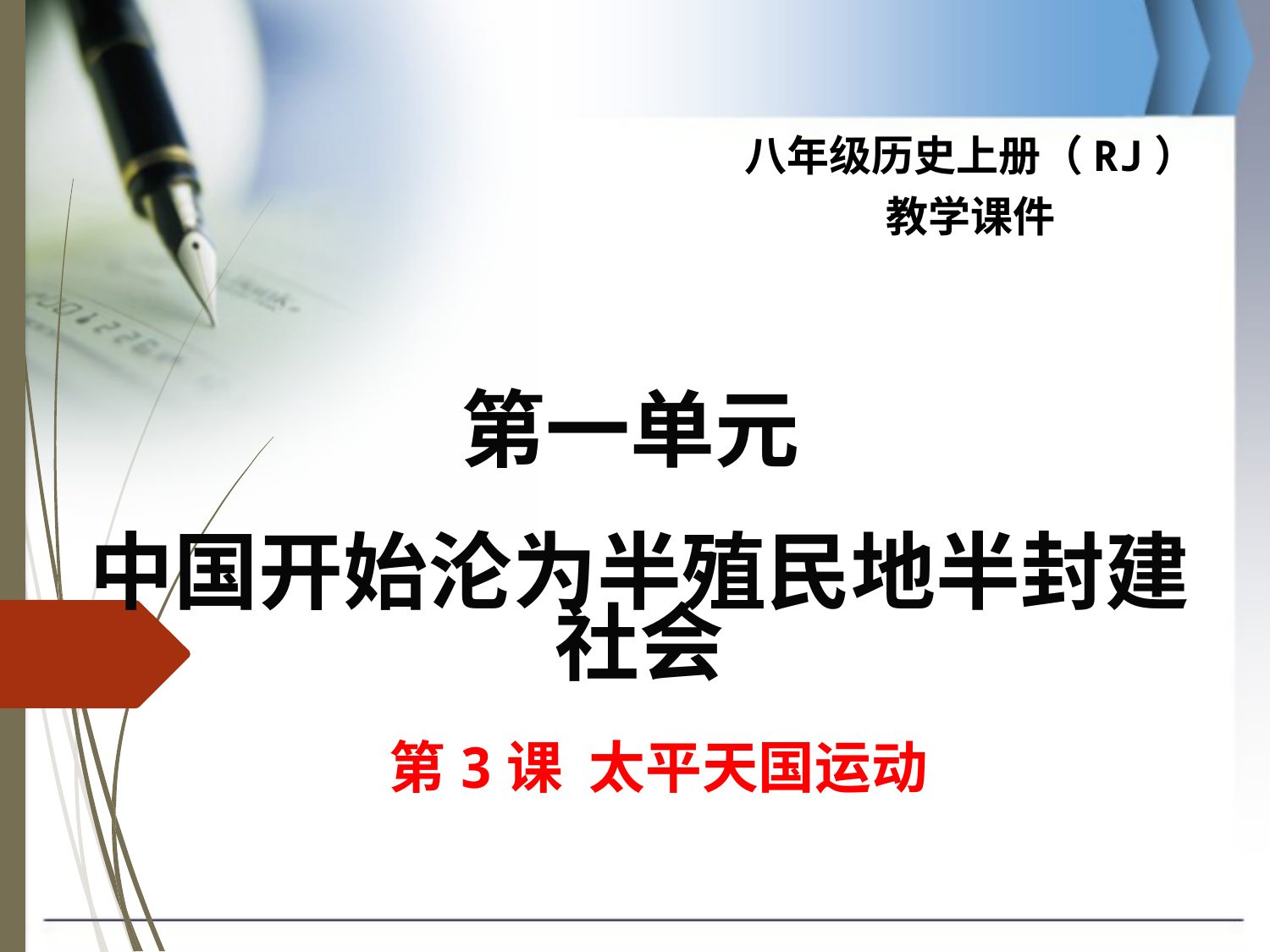

八年级历史上册（RJ）
教学课件
第一单元

中国开始沦为半殖民地半封建社会
第3课  太平天国运动